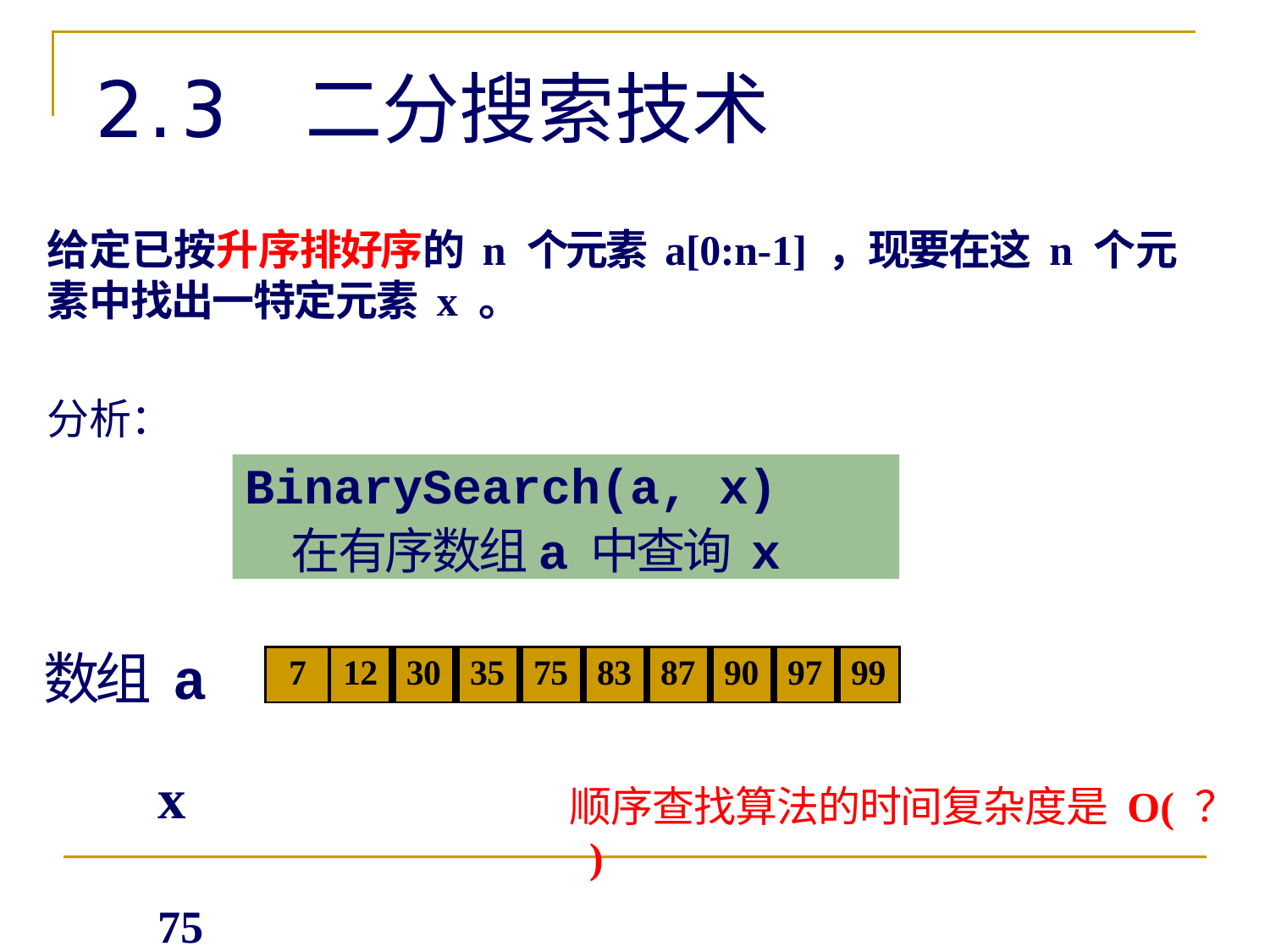

# 2.3	二分搜索技术
给定已按升序排好序的 n 个元素 a[0:n-1] ，现要在这 n 个元素中找出一特定元素 x 。

分析：
BinarySearch(a, x)
在有序数组a 中查询 x
数组 a
x	75
| 7 | 12 | 30 | 35 | 75 | 83 | 87 | 90 | 97 | 99 |
| --- | --- | --- | --- | --- | --- | --- | --- | --- | --- |
顺序查找算法的时间复杂度是 O( ？ )